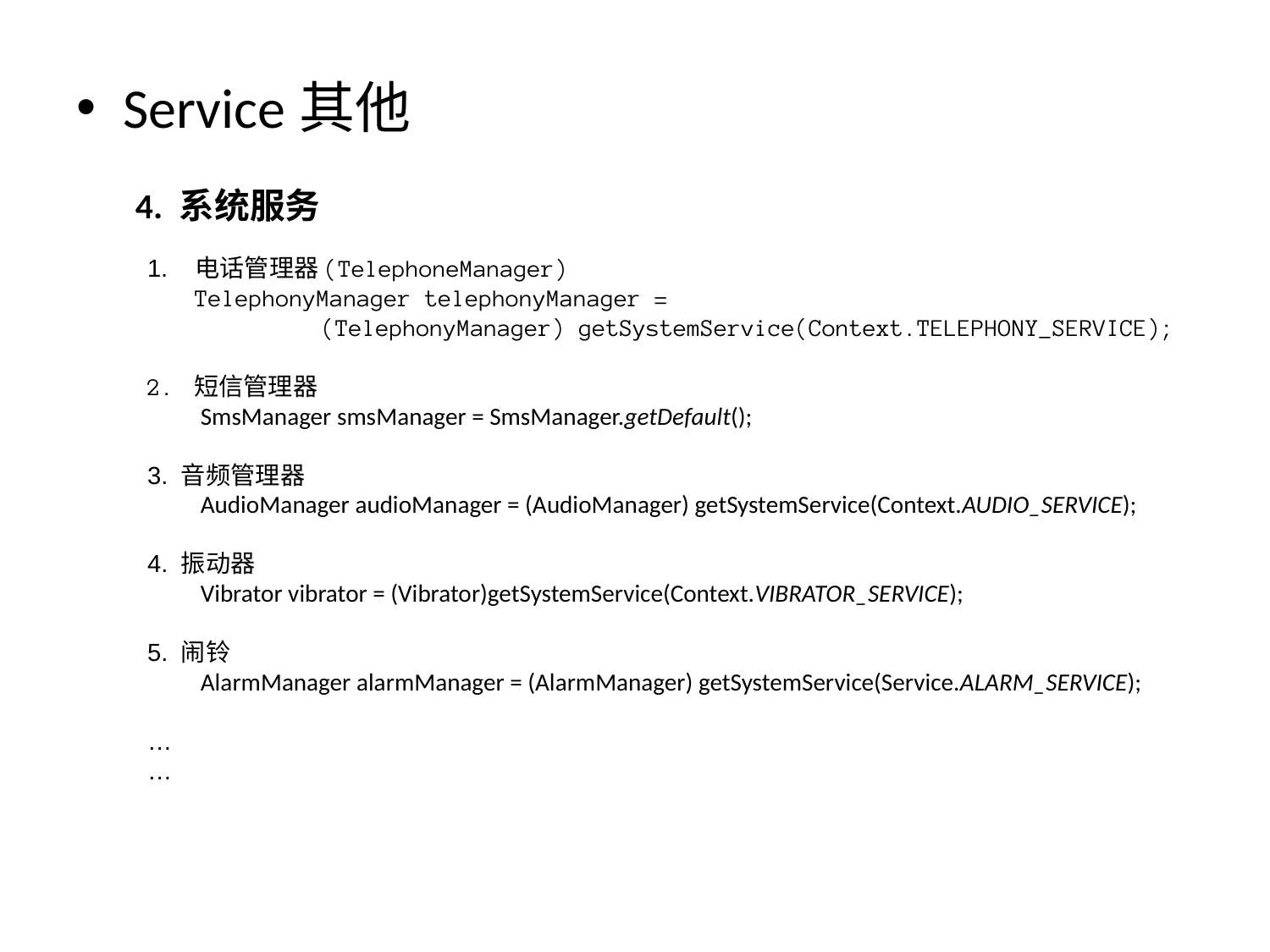

Service其他
	4. 系统服务

电话管理器(TelephoneManager)
	TelephonyManager telephonyManager =
		(TelephonyManager) getSystemService(Context.TELEPHONY_SERVICE);

2. 短信管理器
	 SmsManager smsManager = SmsManager.getDefault();

3. 音频管理器
	 AudioManager audioManager = (AudioManager) getSystemService(Context.AUDIO_SERVICE);

4. 振动器
	 Vibrator vibrator = (Vibrator)getSystemService(Context.VIBRATOR_SERVICE);

5. 闹铃
	 AlarmManager alarmManager = (AlarmManager) getSystemService(Service.ALARM_SERVICE);

…
…